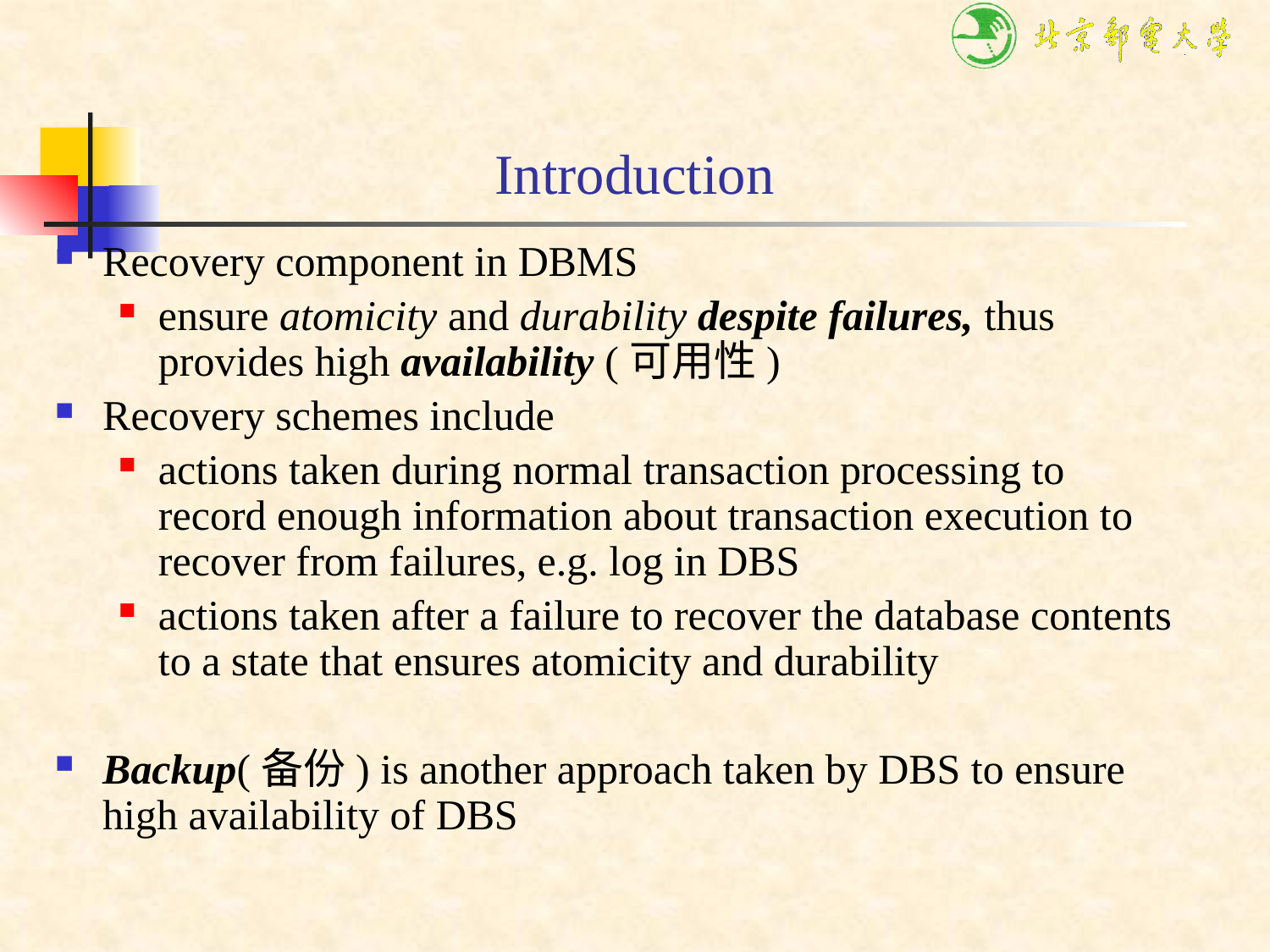

# Introduction
Recovery component in DBMS
ensure atomicity and durability despite failures, thus provides high availability (可用性)
Recovery schemes include
actions taken during normal transaction processing to record enough information about transaction execution to recover from failures, e.g. log in DBS
actions taken after a failure to recover the database contents to a state that ensures atomicity and durability

Backup(备份) is another approach taken by DBS to ensure high availability of DBS
3